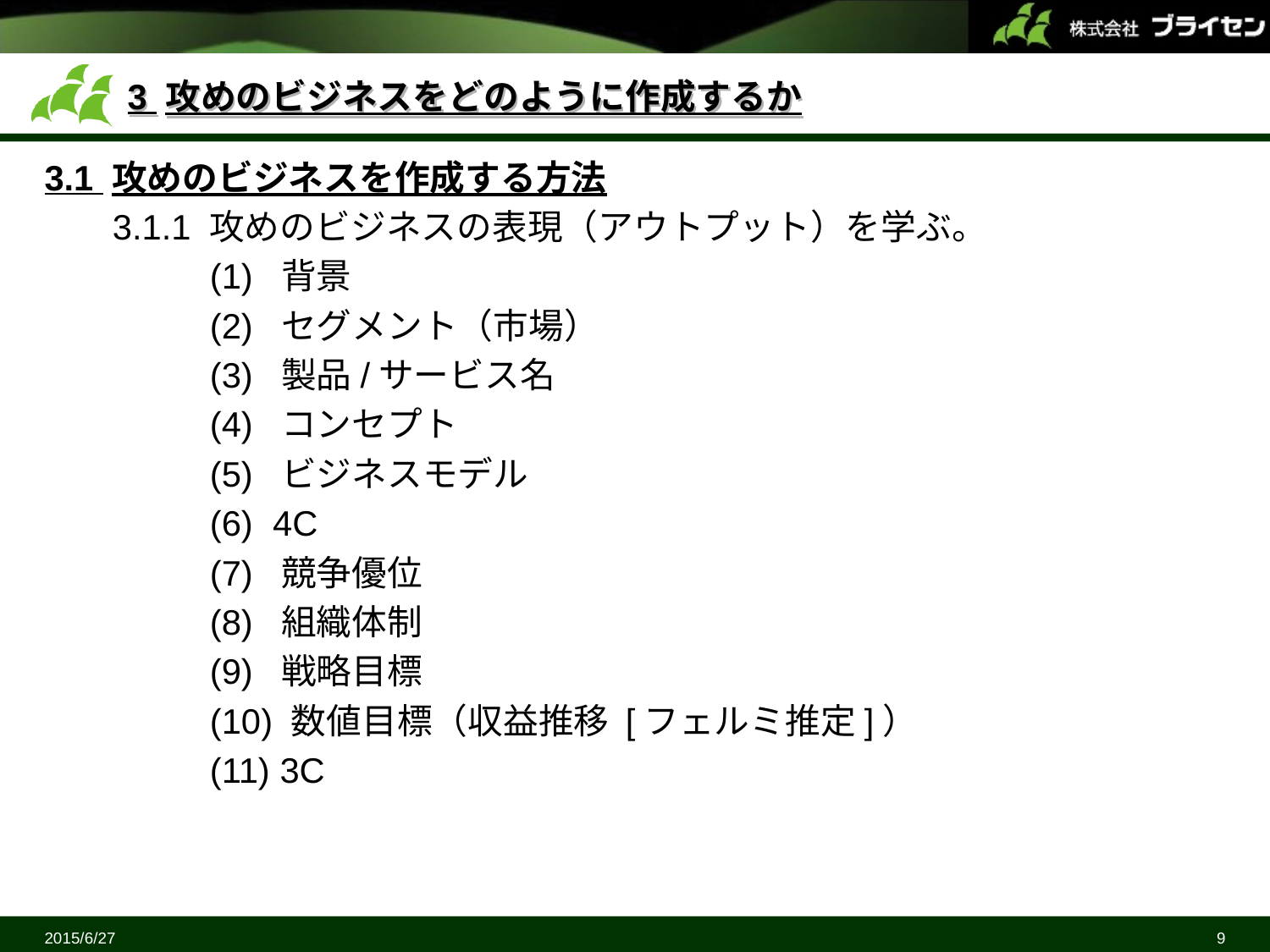

# 3 攻めのビジネスをどのように作成するか
3.1 攻めのビジネスを作成する方法
       3.1.1 攻めのビジネスの表現（アウトプット）を学ぶ。
                 (1)  背景
                 (2)  セグメント（市場）
                 (3)  製品/サービス名
                 (4)  コンセプト
                 (5)  ビジネスモデル
                 (6)  4C
                 (7)  競争優位
                 (8)  組織体制
                 (9)  戦略目標
                 (10) 数値目標（収益推移 [フェルミ推定]）
                 (11) 3C
2015/6/27
9